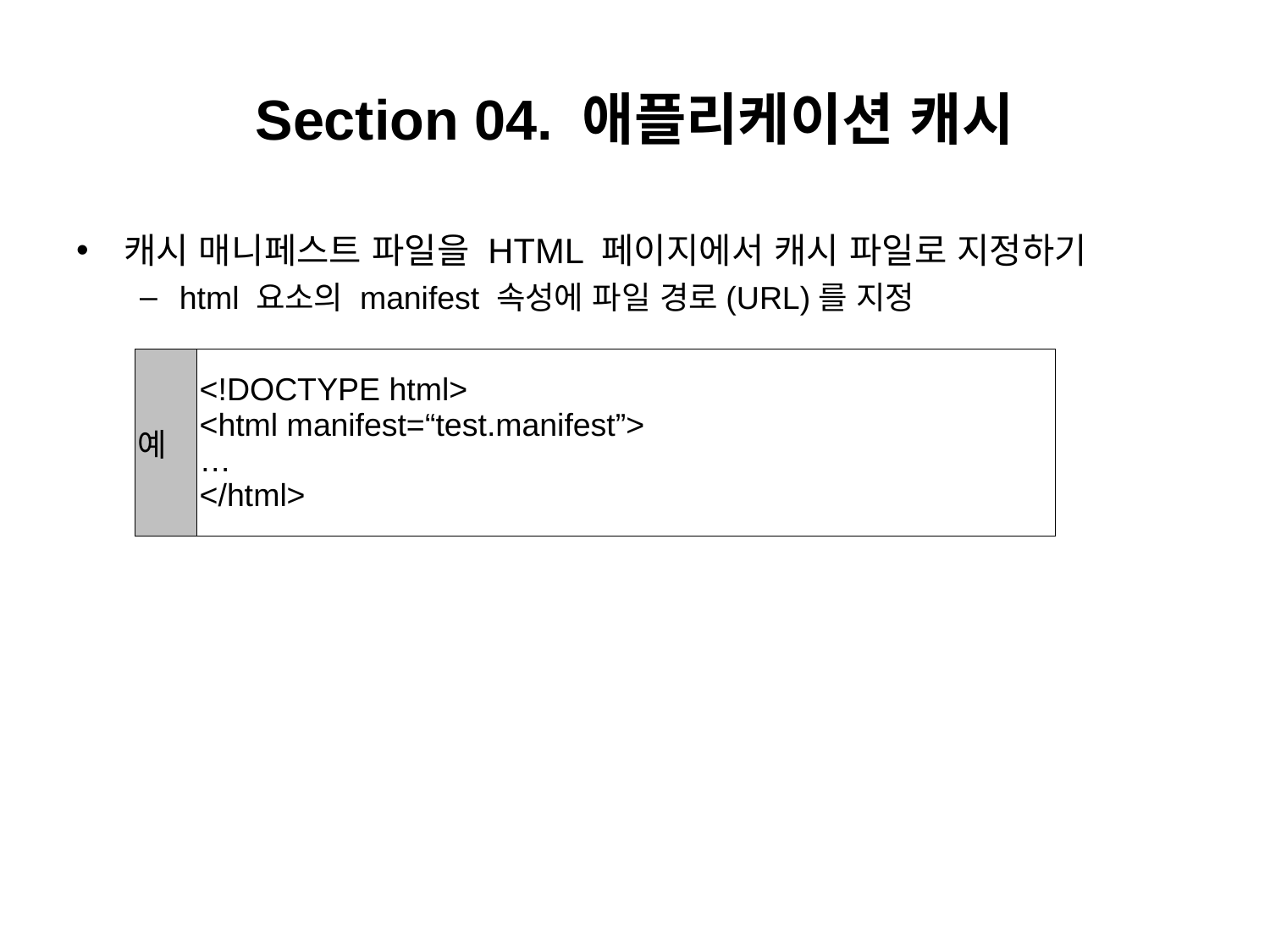

# Section 04. 애플리케이션 캐시
캐시 매니페스트 파일을 HTML 페이지에서 캐시 파일로 지정하기
html 요소의 manifest 속성에 파일 경로(URL)를 지정

| 예 | <!DOCTYPE html> <html manifest=“test.manifest”> … </html> |
| --- | --- |